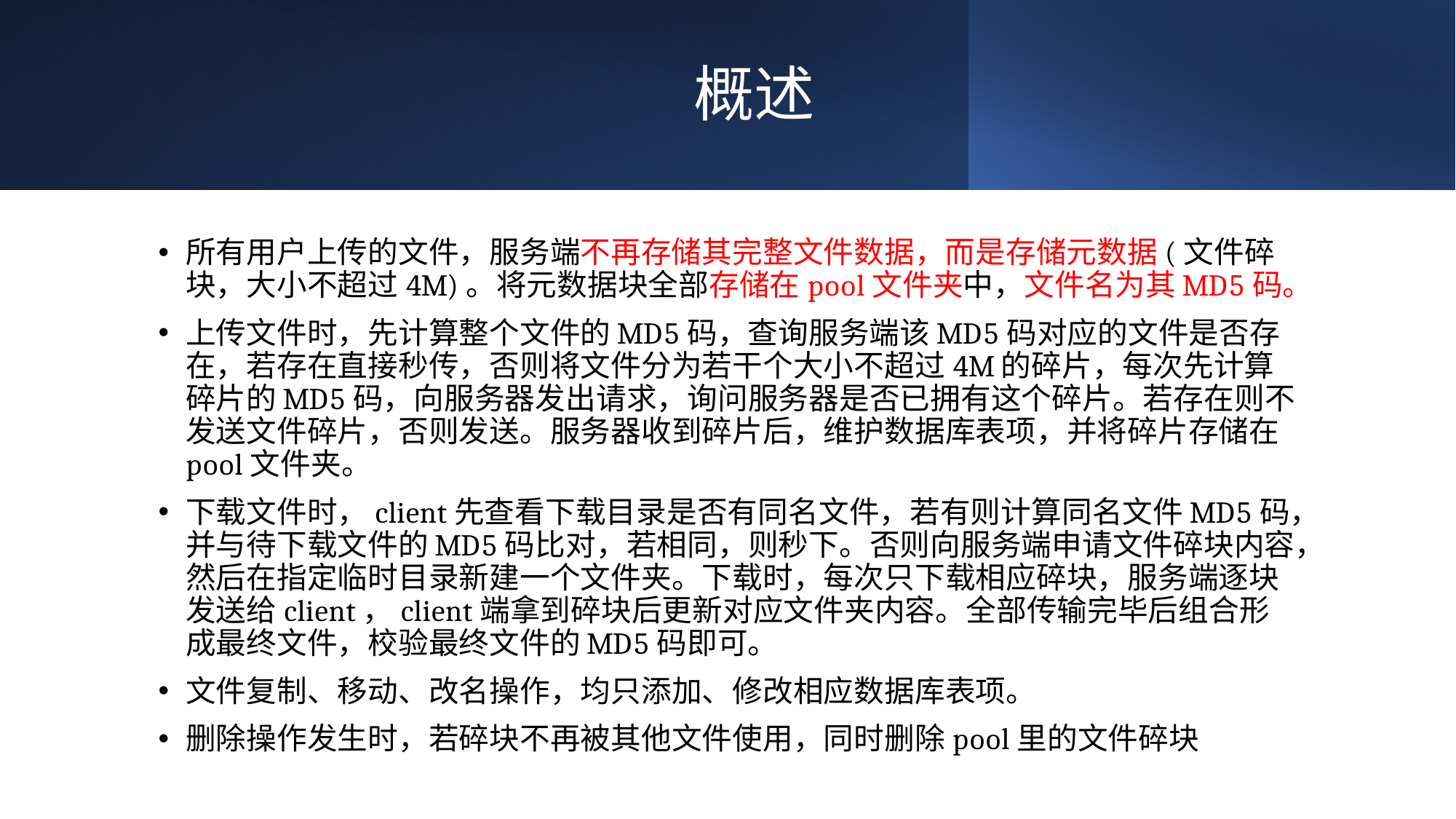

# 概述
所有用户上传的文件，服务端不再存储其完整文件数据，而是存储元数据(文件碎块，大小不超过4M)。将元数据块全部存储在pool文件夹中，文件名为其MD5码。
上传文件时，先计算整个文件的MD5码，查询服务端该MD5码对应的文件是否存在，若存在直接秒传，否则将文件分为若干个大小不超过4M的碎片，每次先计算碎片的MD5码，向服务器发出请求，询问服务器是否已拥有这个碎片。若存在则不发送文件碎片，否则发送。服务器收到碎片后，维护数据库表项，并将碎片存储在pool文件夹。
下载文件时，client先查看下载目录是否有同名文件，若有则计算同名文件MD5码，并与待下载文件的MD5码比对，若相同，则秒下。否则向服务端申请文件碎块内容，然后在指定临时目录新建一个文件夹。下载时，每次只下载相应碎块，服务端逐块发送给client，client端拿到碎块后更新对应文件夹内容。全部传输完毕后组合形成最终文件，校验最终文件的MD5码即可。
文件复制、移动、改名操作，均只添加、修改相应数据库表项。
删除操作发生时，若碎块不再被其他文件使用，同时删除pool里的文件碎块